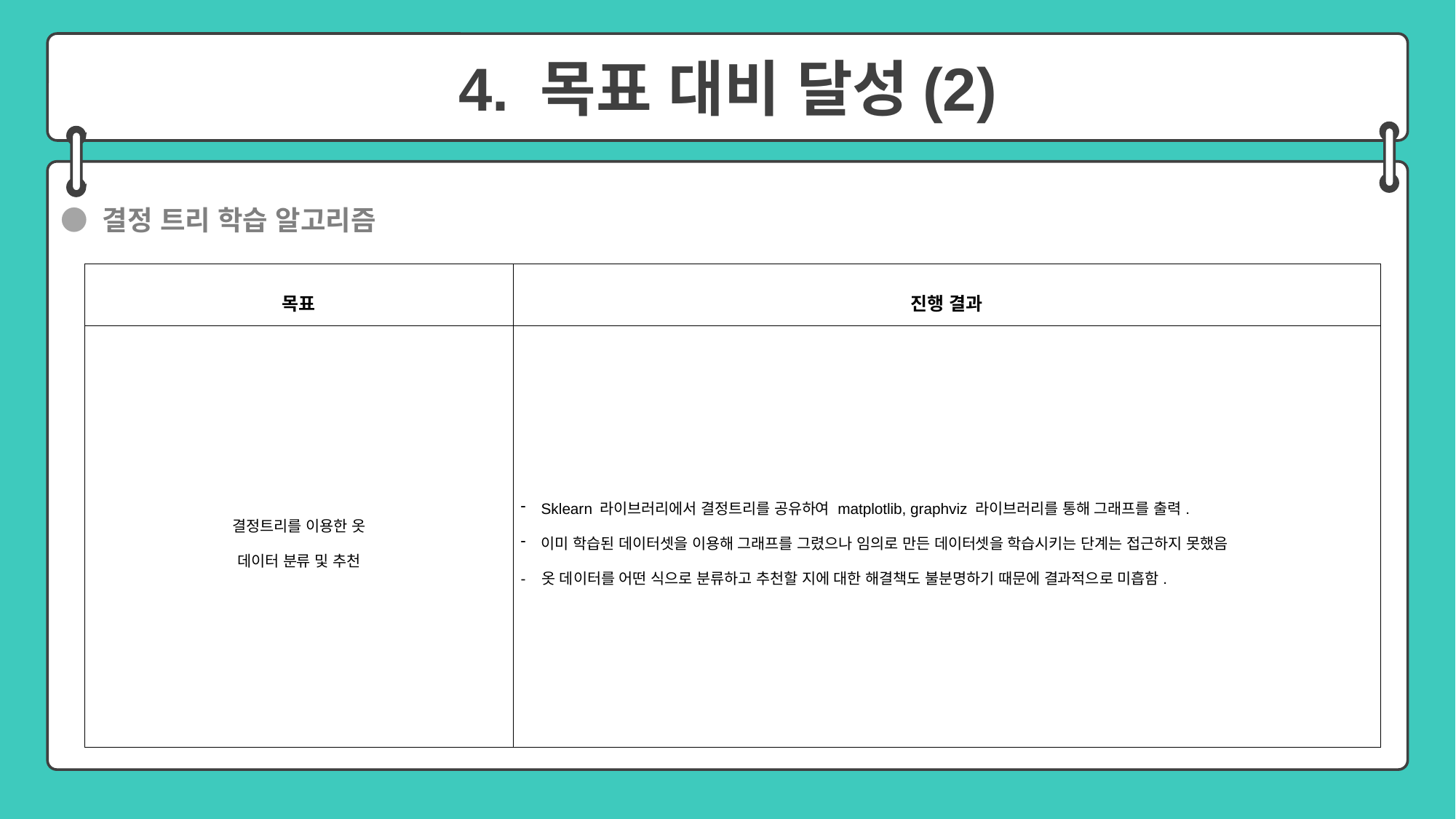

4. 목표 대비 달성(2)

● 결정 트리 학습 알고리즘

| 목표 | 진행 결과 |
| --- | --- |
| 결정트리를 이용한 옷 데이터 분류 및 추천 | Sklearn 라이브러리에서 결정트리를 공유하여 matplotlib, graphviz 라이브러리를 통해 그래프를 출력. 이미 학습된 데이터셋을 이용해 그래프를 그렸으나 임의로 만든 데이터셋을 학습시키는 단계는 접근하지 못했음 - 옷 데이터를 어떤 식으로 분류하고 추천할 지에 대한 해결책도 불분명하기 때문에 결과적으로 미흡함. |